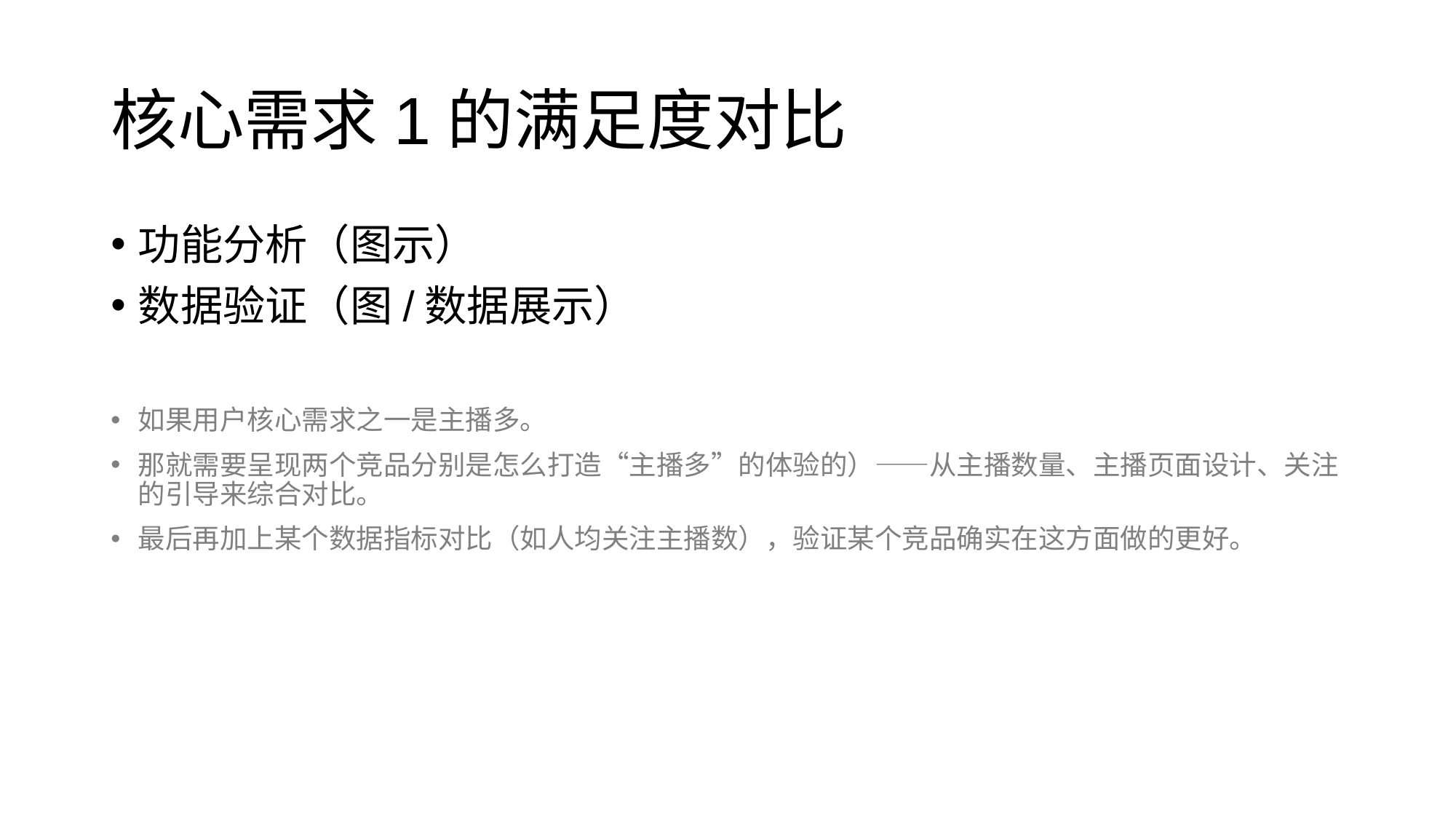

# 核心需求1的满足度对比
功能分析（图示）
数据验证（图/数据展示）

如果用户核心需求之一是主播多。
那就需要呈现两个竞品分别是怎么打造“主播多”的体验的）——从主播数量、主播页面设计、关注的引导来综合对比。
最后再加上某个数据指标对比（如人均关注主播数），验证某个竞品确实在这方面做的更好。